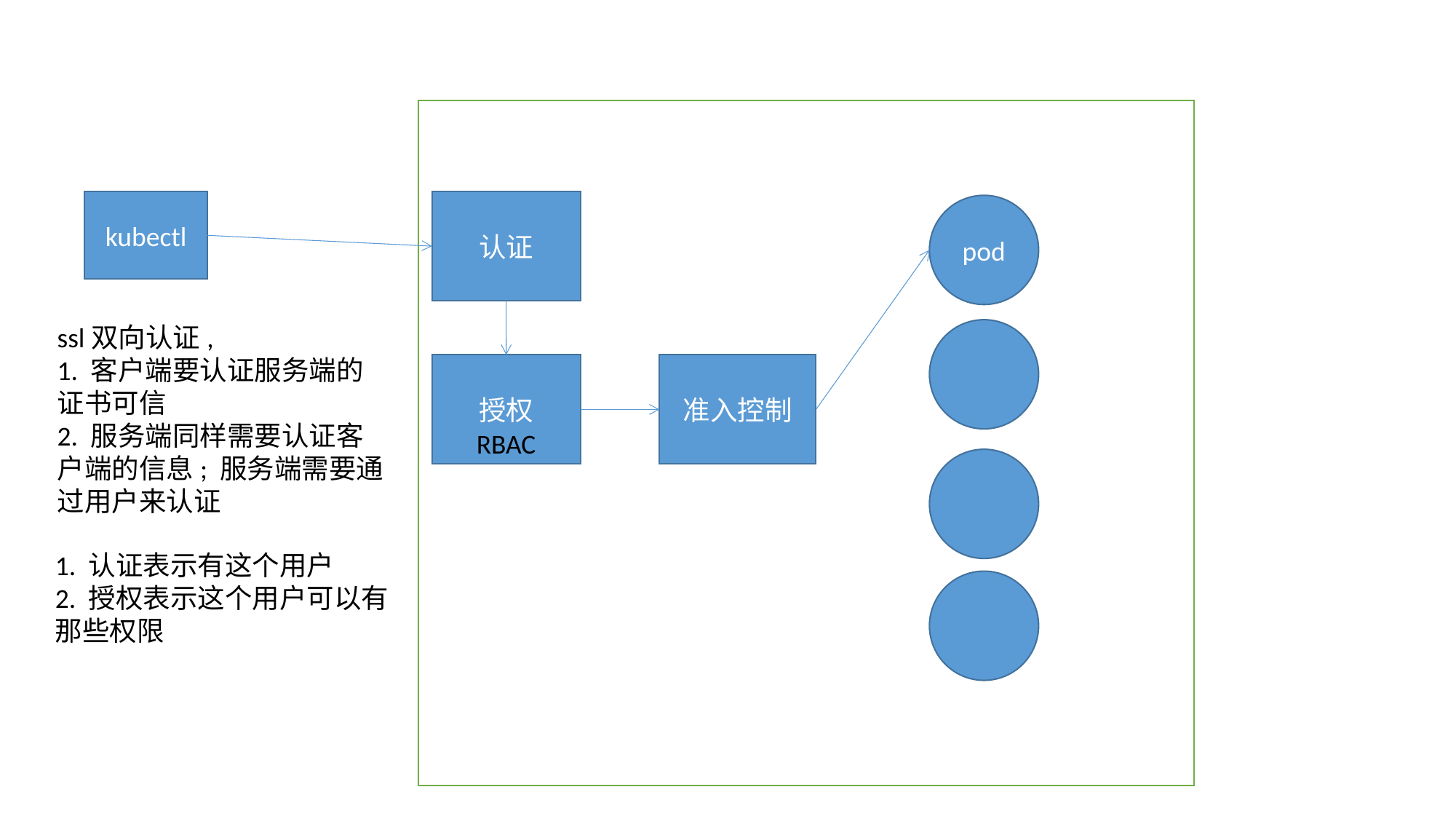

kubectl
认证
pod
ssl双向认证,
1. 客户端要认证服务端的证书可信
2. 服务端同样需要认证客户端的信息; 服务端需要通过用户来认证

授权
准入控制
RBAC

1. 认证表示有这个用户
2. 授权表示这个用户可以有那些权限